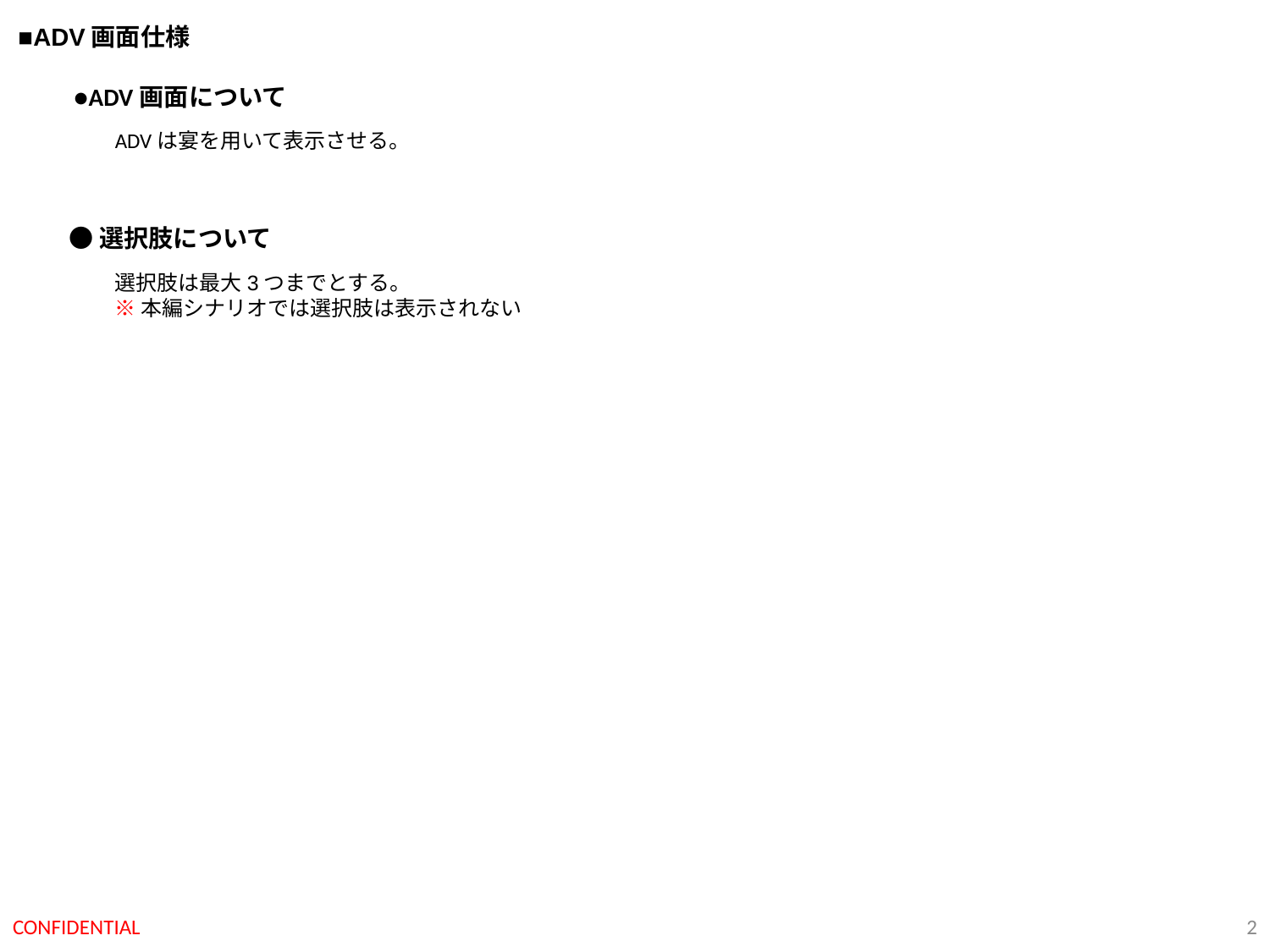

■ADV画面仕様
●ADV画面について
ADVは宴を用いて表示させる。
●選択肢について
選択肢は最大3つまでとする。
※本編シナリオでは選択肢は表示されない
2
CONFIDENTIAL